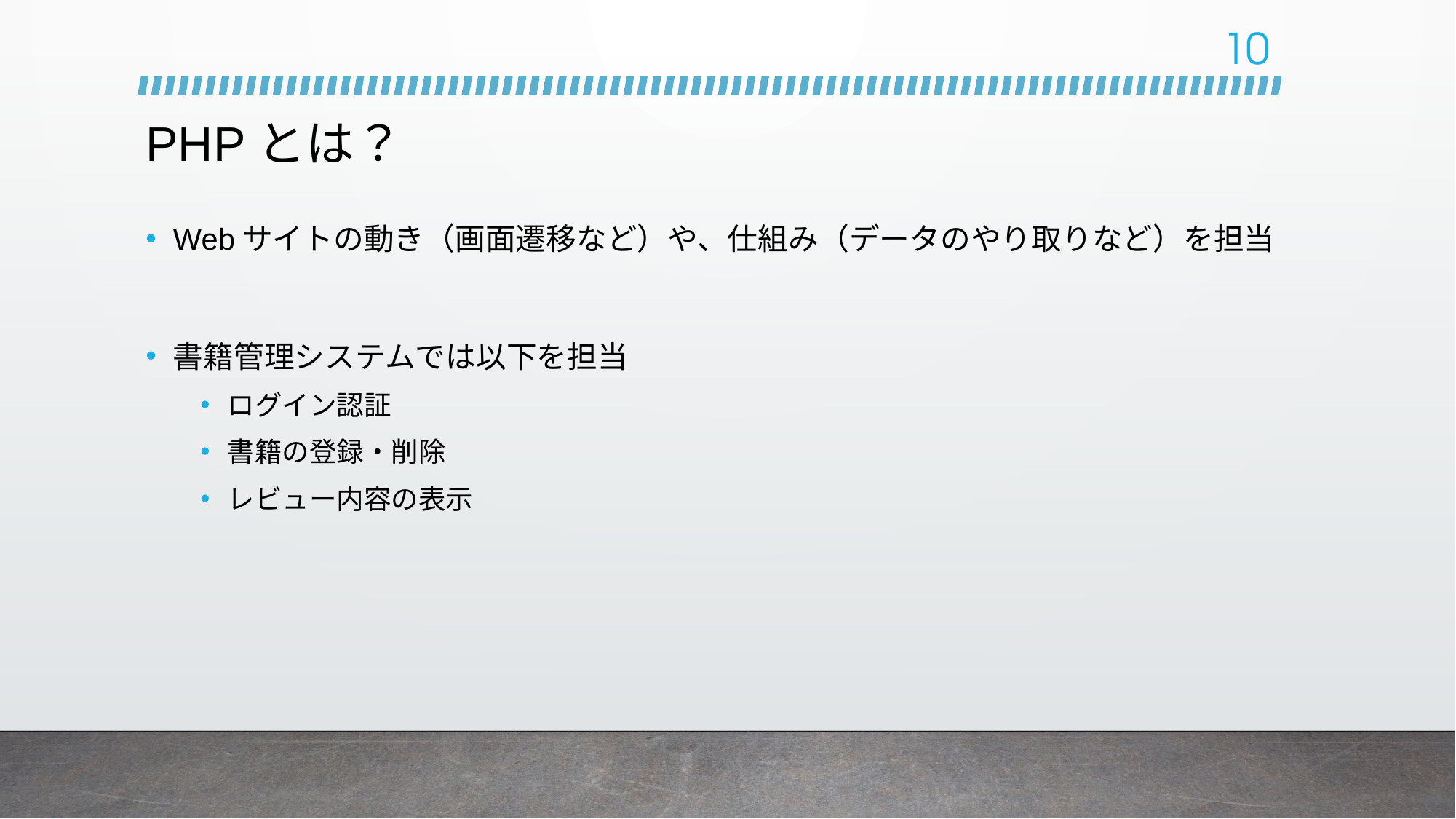

10
# PHPとは？
Webサイトの動き（画面遷移など）や、仕組み（データのやり取りなど）を担当

書籍管理システムでは以下を担当
ログイン認証
書籍の登録・削除
レビュー内容の表示